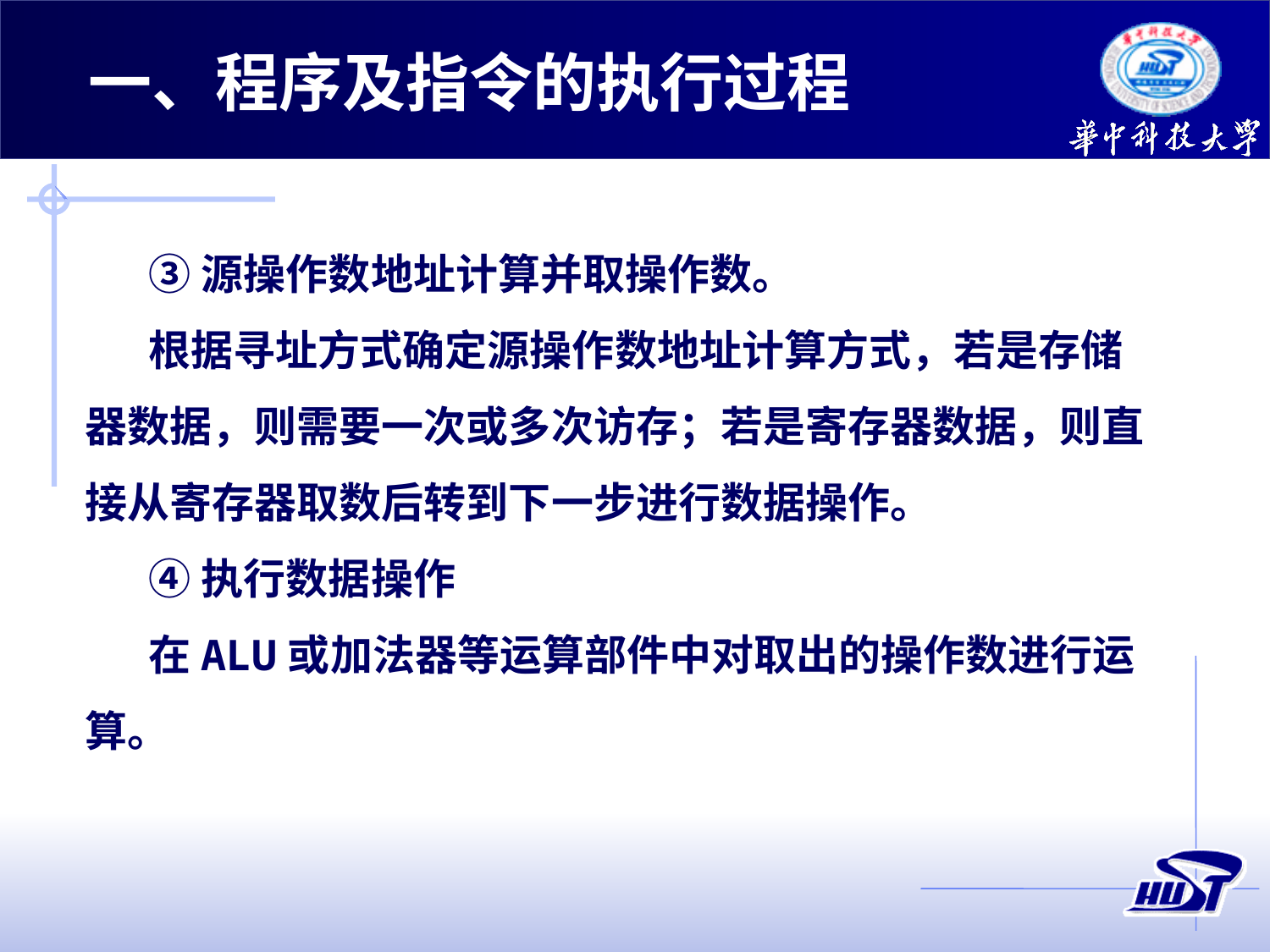

一、程序及指令的执行过程
③源操作数地址计算并取操作数。
根据寻址方式确定源操作数地址计算方式，若是存储器数据，则需要一次或多次访存；若是寄存器数据，则直接从寄存器取数后转到下一步进行数据操作。
④执行数据操作
在ALU或加法器等运算部件中对取出的操作数进行运算。